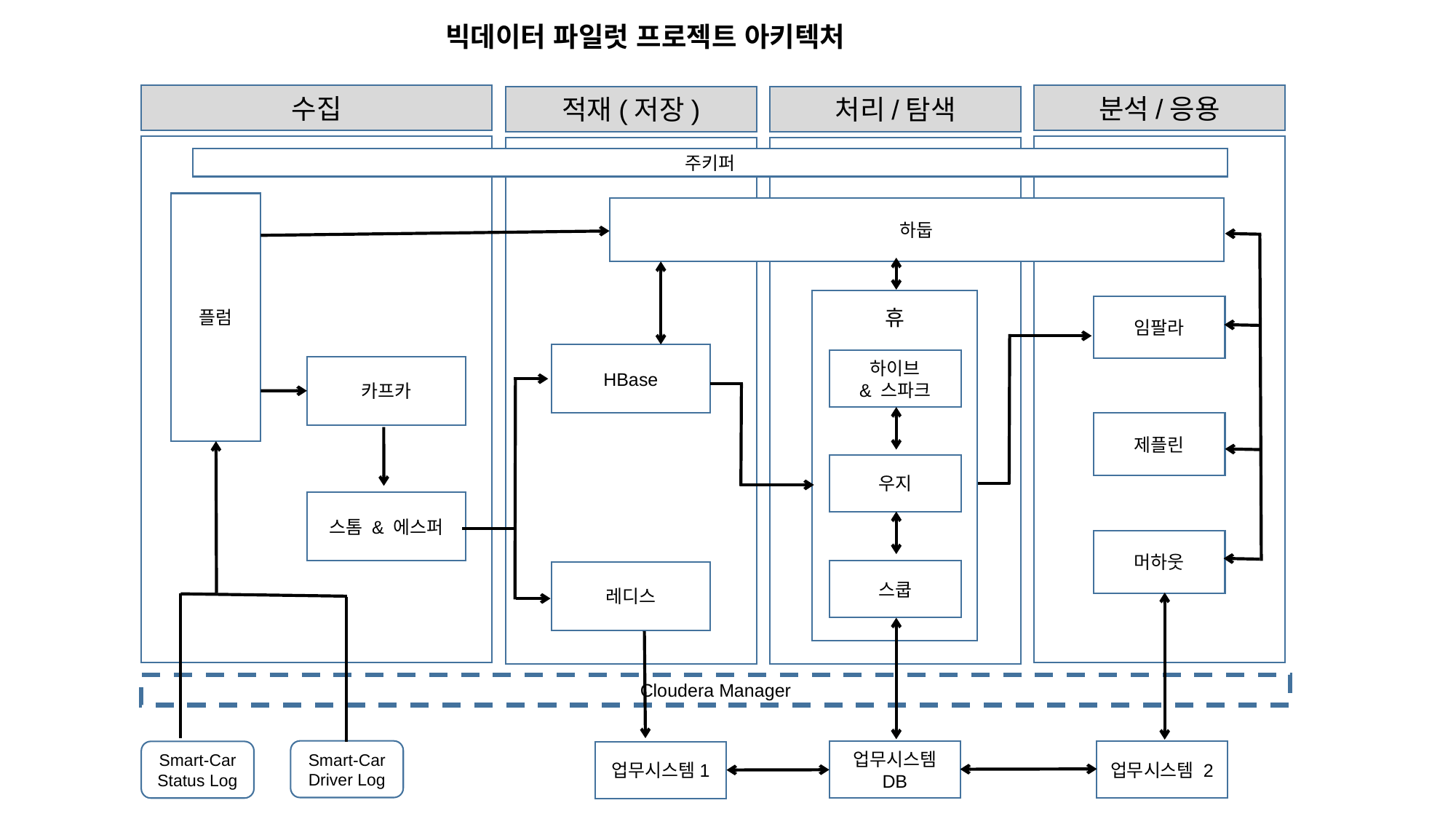

빅데이터 파일럿 프로젝트 아키텍처
수집
분석/응용
적재(저장)
처리/탐색

주키퍼
플럼
하둡

임팔라
휴
HBase
하이브
& 스파크
카프카
제플린
우지
스톰 & 에스퍼
머하웃
스쿱
레디스
Cloudera Manager
Smart-Car
Driver Log
Smart-Car
Status Log
업무시스템
DB
업무시스템 2
업무시스템1